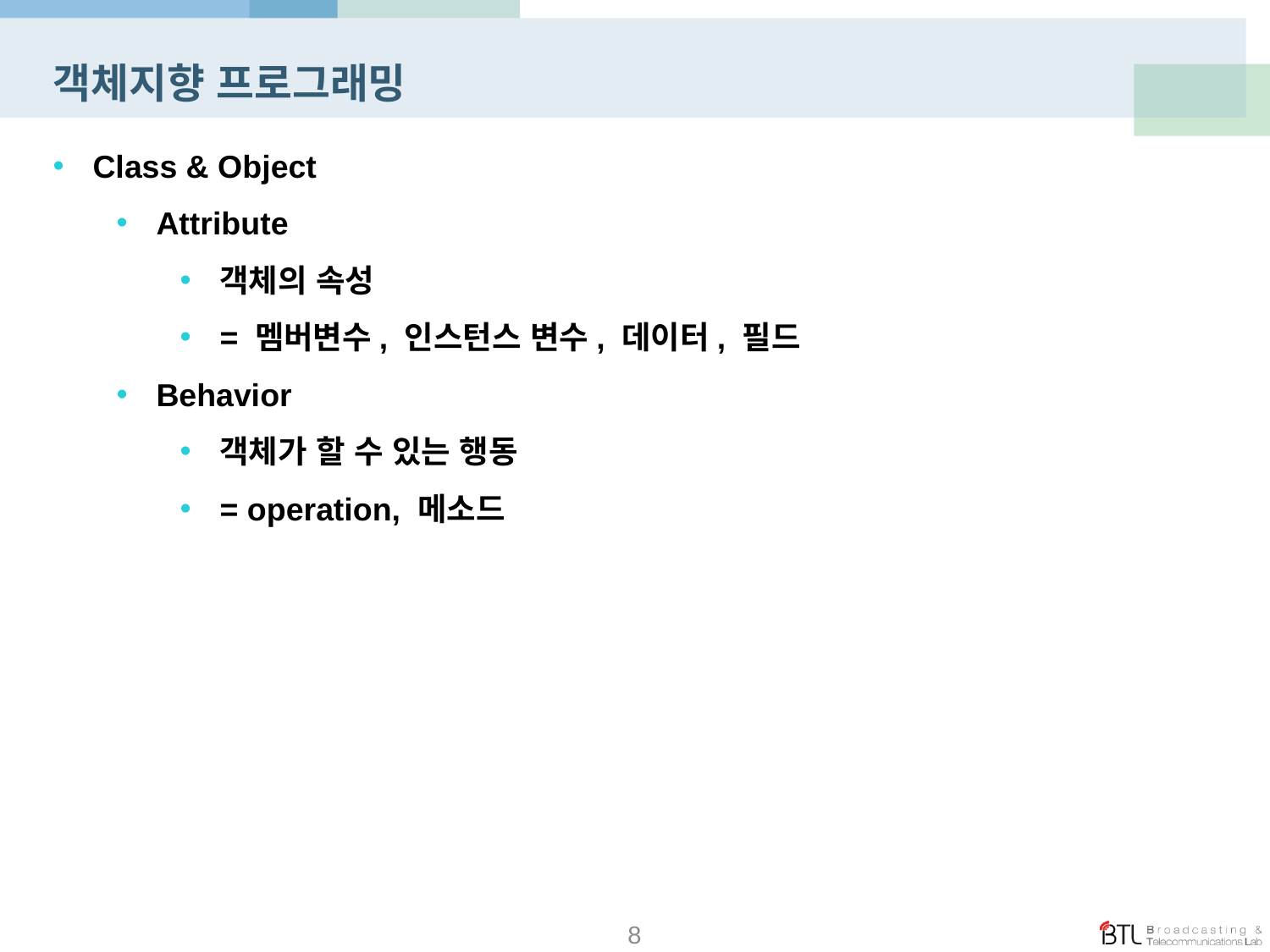

# 객체지향 프로그래밍
Class & Object
Attribute
객체의 속성
= 멤버변수, 인스턴스 변수, 데이터, 필드
Behavior
객체가 할 수 있는 행동
= operation, 메소드
8